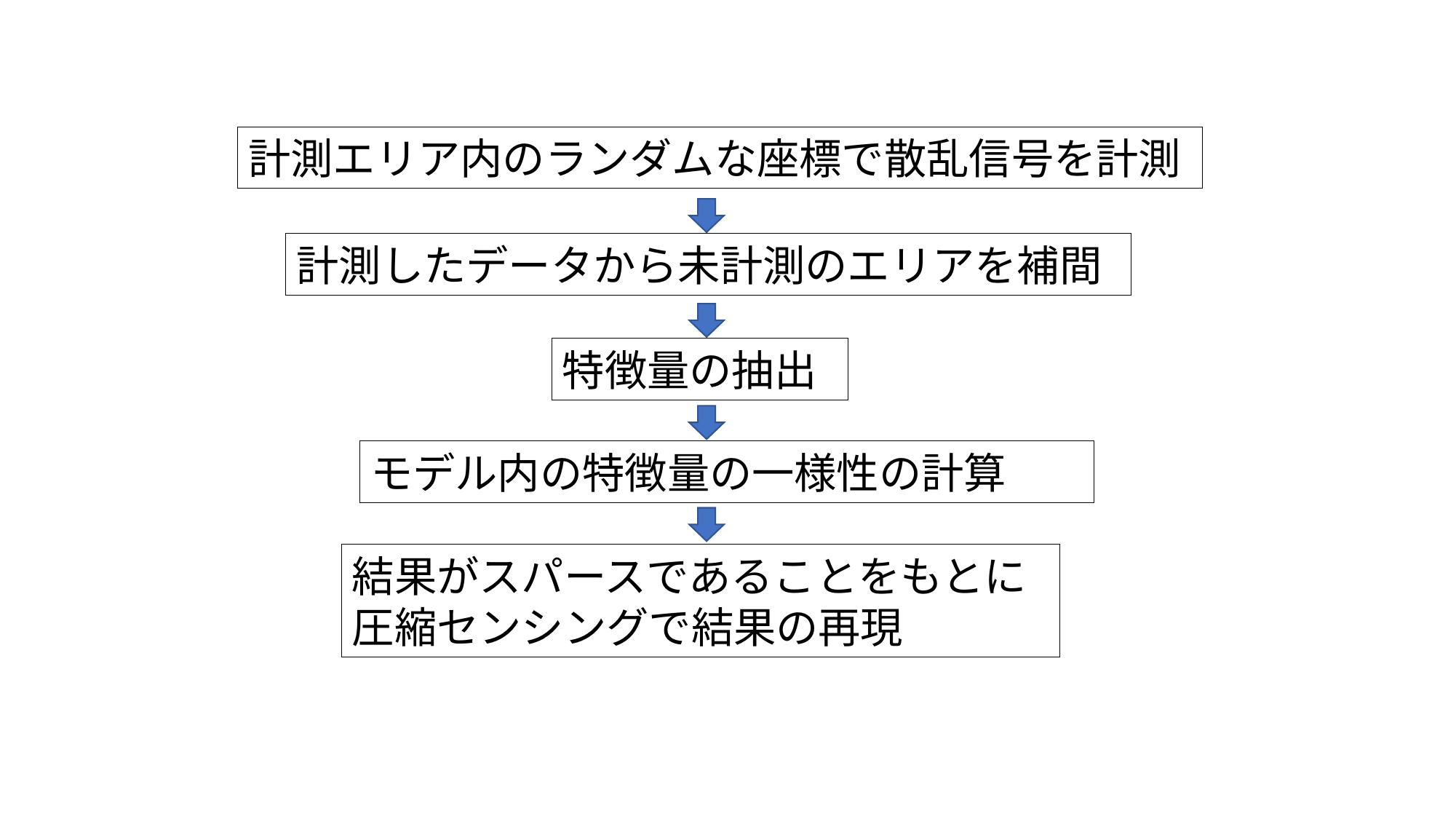

計測エリア内のランダムな座標で散乱信号を計測

計測したデータから未計測のエリアを補間

特徴量の抽出

モデル内の特徴量の一様性の計算

結果がスパースであることをもとに
圧縮センシングで結果の再現